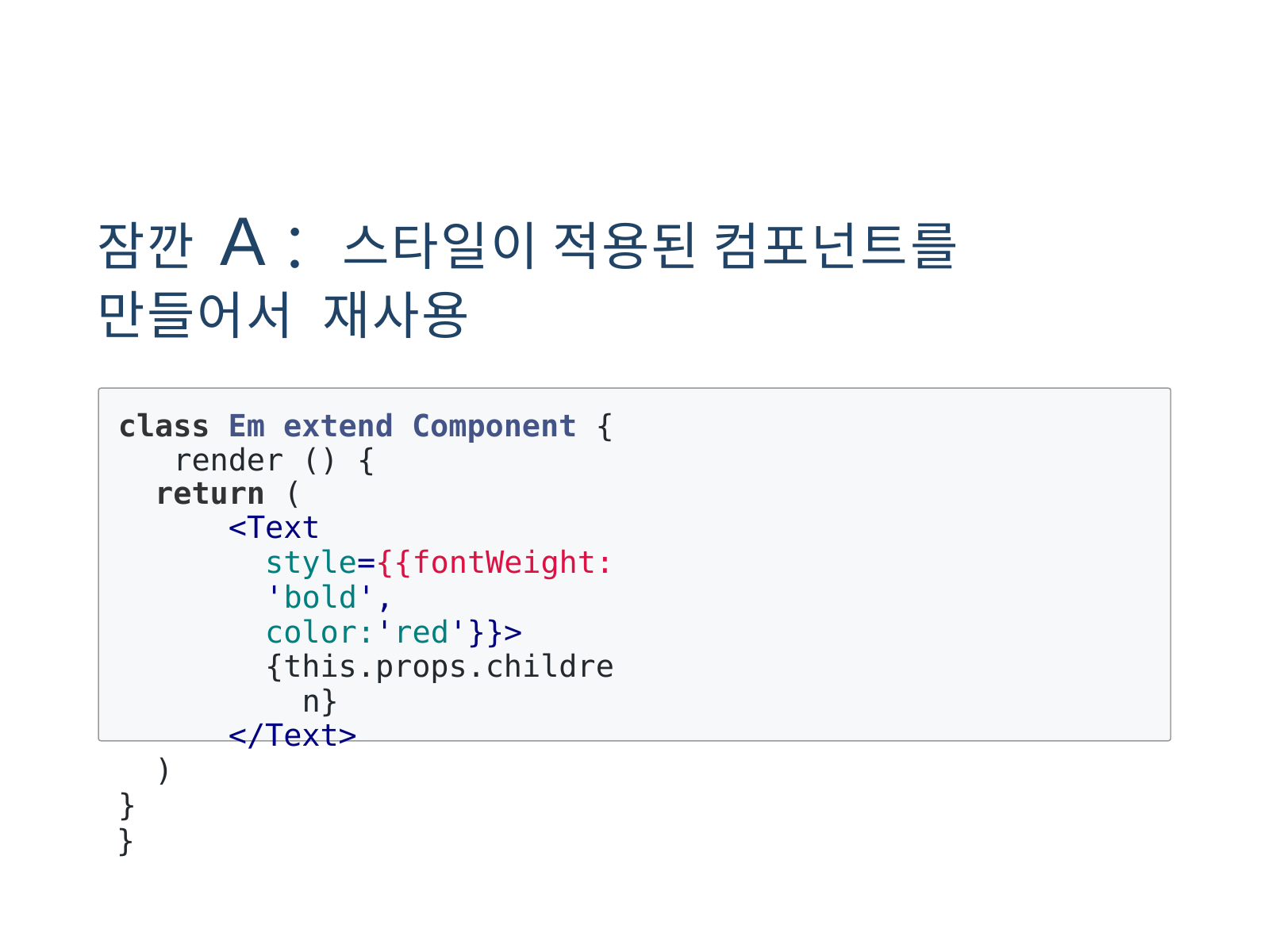

# 잠깐 A : 스타일이 적용된 컴포넌트를 만들어서  재사용

class Em extend Component {  render () {
return (
<Text style={{fontWeight: 'bold', color:'red'}}>
{this.props.children}
</Text>
)
}
}